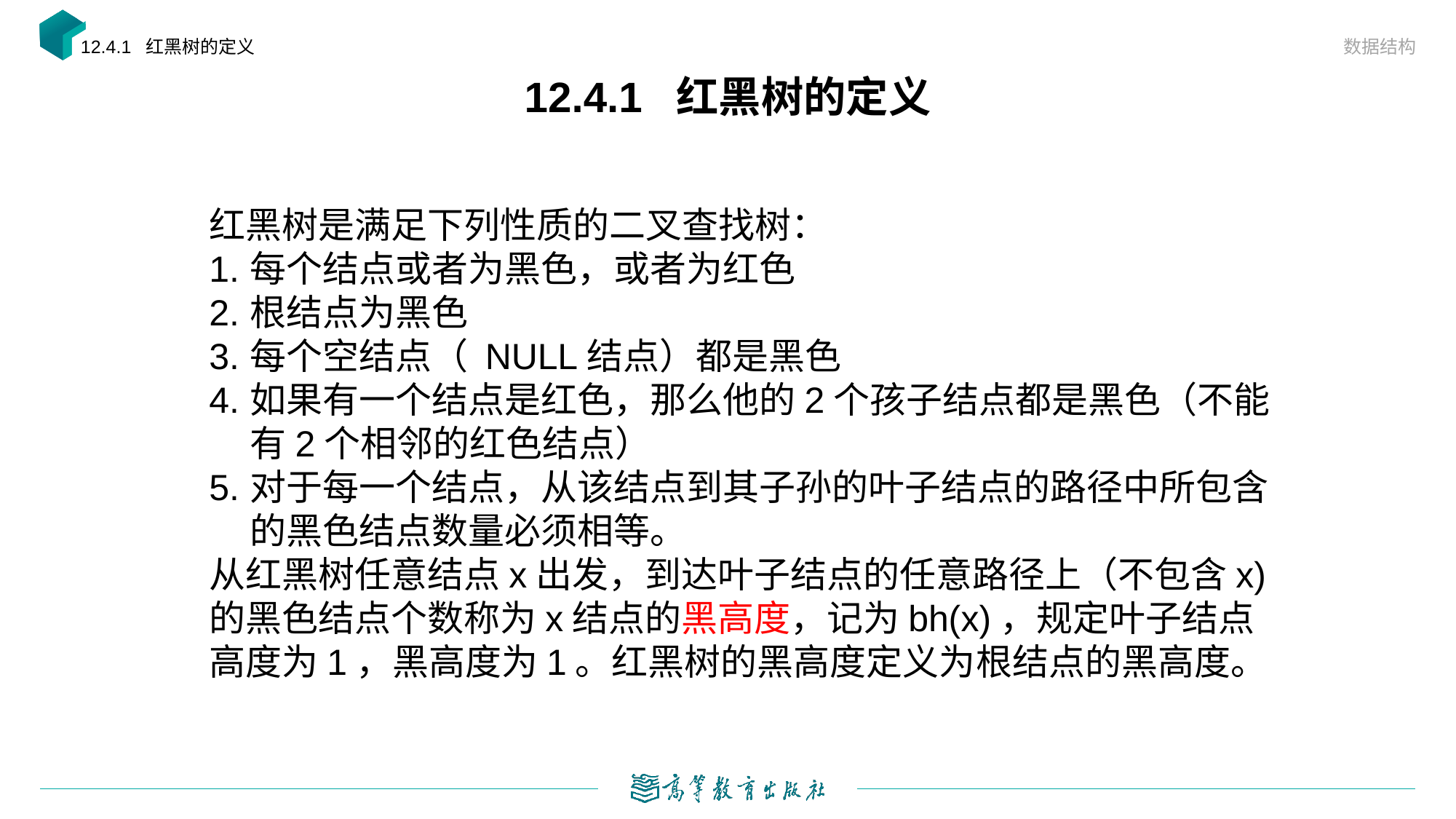

数据结构
12.4.1  红黑树的定义
# 12.4.1  红黑树的定义
红黑树是满足下列性质的二叉查找树：
每个结点或者为黑色，或者为红色
根结点为黑色
每个空结点（ NULL结点）都是黑色
如果有一个结点是红色，那么他的2个孩子结点都是黑色（不能有2个相邻的红色结点）
对于每一个结点，从该结点到其子孙的叶子结点的路径中所包含的黑色结点数量必须相等。
从红黑树任意结点x出发，到达叶子结点的任意路径上（不包含x)的黑色结点个数称为x结点的黑高度，记为bh(x)，规定叶子结点高度为1，黑高度为1。红黑树的黑高度定义为根结点的黑高度。